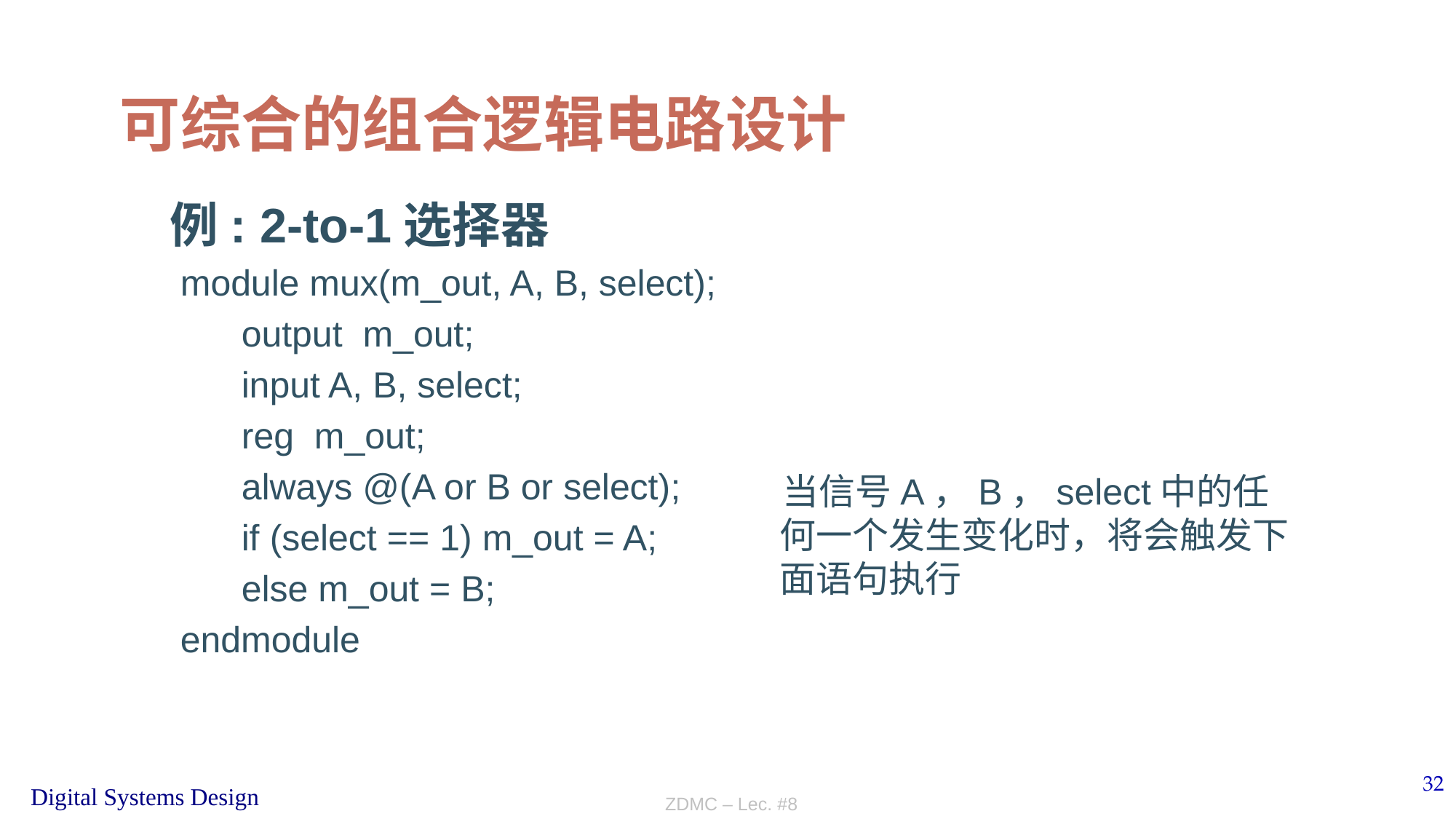

# 可综合的组合逻辑电路设计
例: 2-to-1选择器
 module mux(m_out, A, B, select);
       output  m_out;
       input A, B, select;
       reg  m_out;
       always @(A or B or select);
       if (select == 1) m_out = A;
       else m_out = B;
 endmodule

       当信号A，B，select中的任何一个发生变化时，将会触发下面语句执行

ZDMC – Lec. #8
32